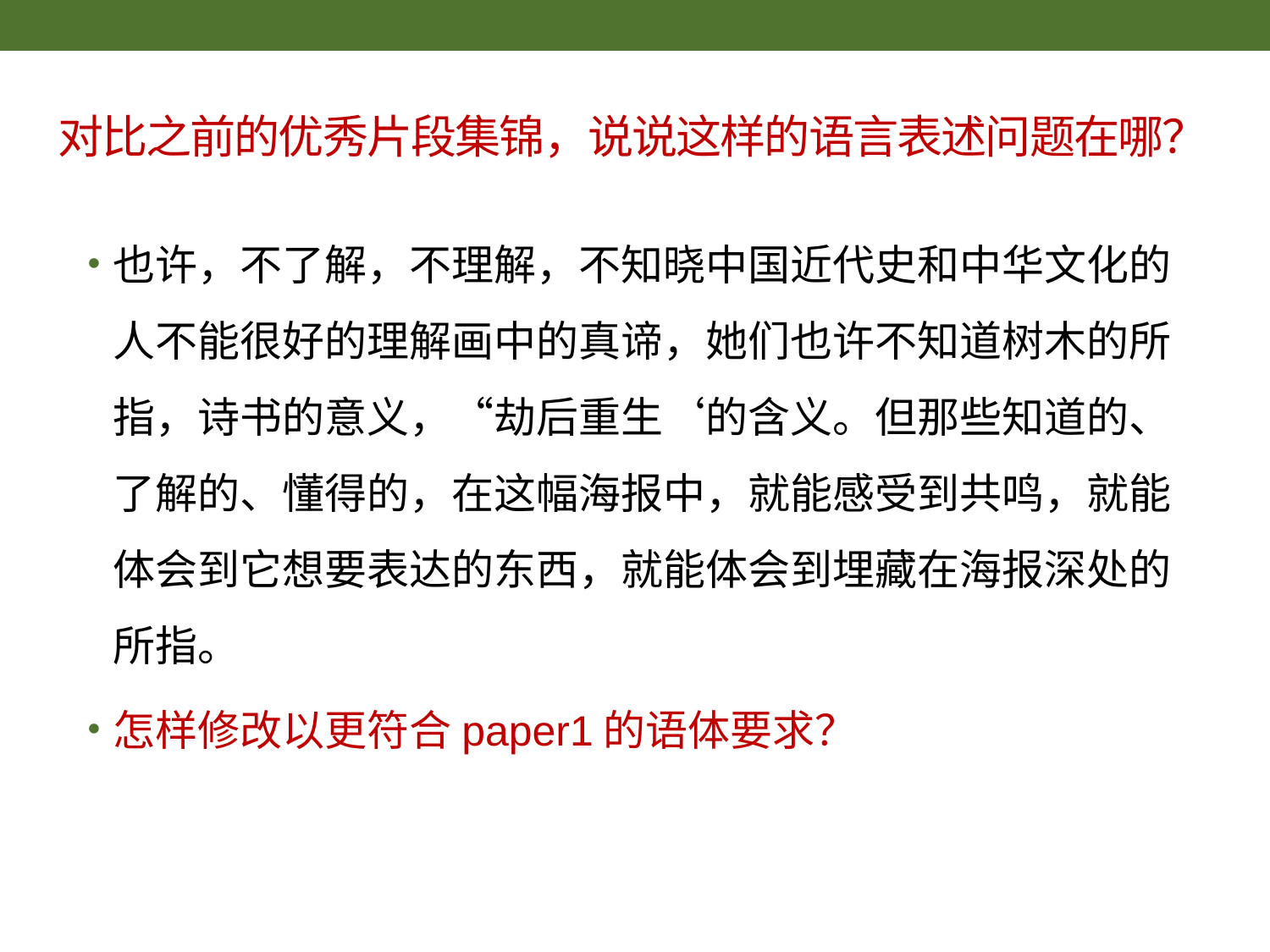

# 对比之前的优秀片段集锦，说说这样的语言表述问题在哪？
也许，不了解，不理解，不知晓中国近代史和中华文化的人不能很好的理解画中的真谛，她们也许不知道树木的所指，诗书的意义，“劫后重生‘的含义。但那些知道的、了解的、懂得的，在这幅海报中，就能感受到共鸣，就能体会到它想要表达的东西，就能体会到埋藏在海报深处的所指。
怎样修改以更符合paper1的语体要求？